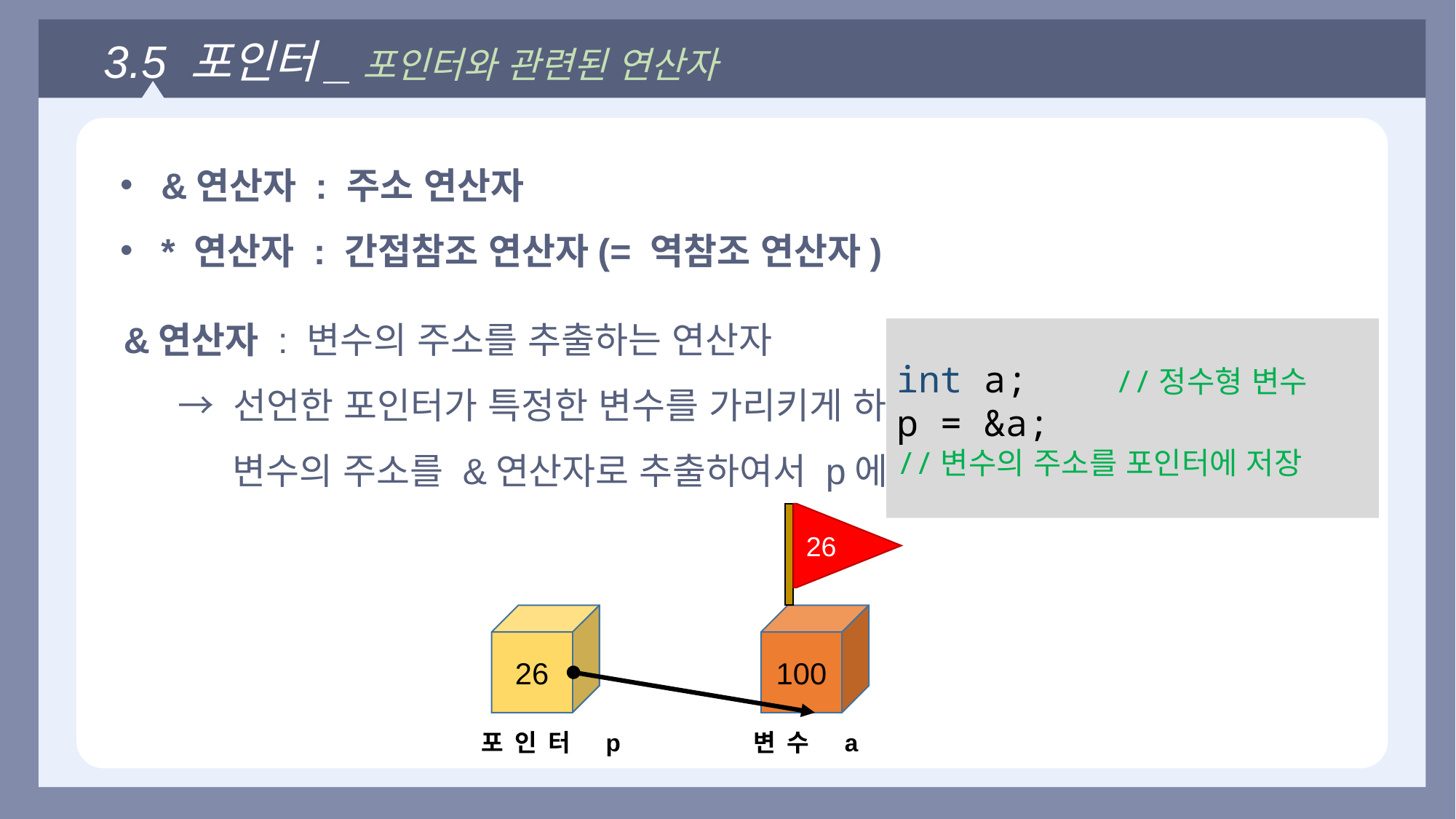

3.5 포인터_포인터와 관련된 연산자

&연산자 : 주소 연산자
* 연산자 : 간접참조 연산자(= 역참조 연산자)
&연산자 : 변수의 주소를 추출하는 연산자
→ 선언한 포인터가 특정한 변수를 가리키게 하려면
변수의 주소를 &연산자로 추출하여서 p에 대입
int a;	//정수형 변수
p = &a;
//변수의 주소를 포인터에 저장
주소
26

26
100
포인터 p
변수 a